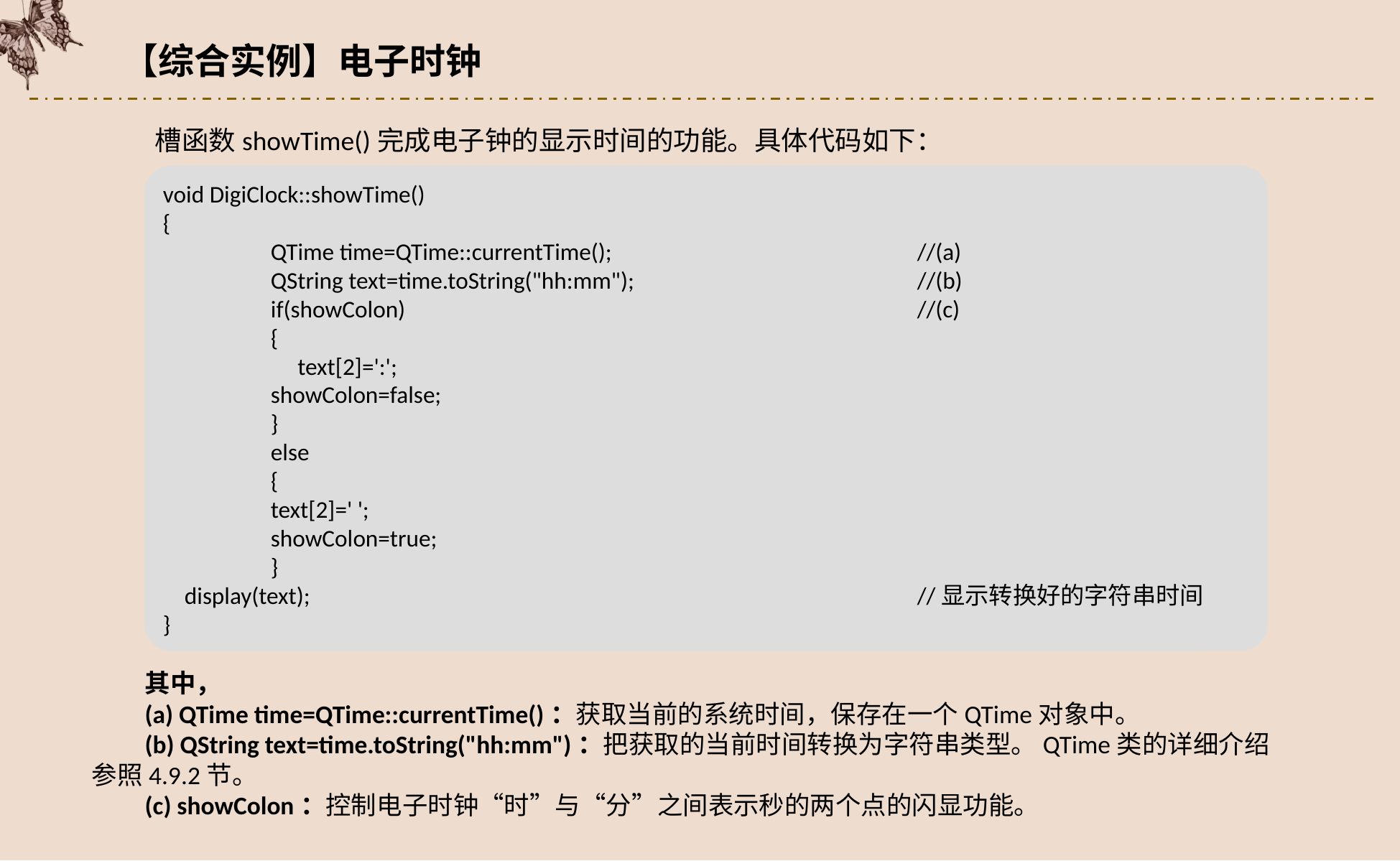

【综合实例】电子时钟
槽函数showTime()完成电子钟的显示时间的功能。具体代码如下：
void DigiClock::showTime()
{
    	QTime time=QTime::currentTime();			//(a)
    	QString text=time.toString("hh:mm");			//(b)
    	if(showColon)					//(c)
    	{
    	     text[2]=':';
    	showColon=false;
    	}
    	else
    	{
        	text[2]=' ';
        	showColon=true;
    	}
    display(text);						//显示转换好的字符串时间
}
其中，
(a) QTime time=QTime::currentTime()：获取当前的系统时间，保存在一个QTime对象中。
(b) QString text=time.toString("hh:mm")：把获取的当前时间转换为字符串类型。QTime类的详细介绍参照4.9.2节。
(c) showColon：控制电子时钟“时”与“分”之间表示秒的两个点的闪显功能。